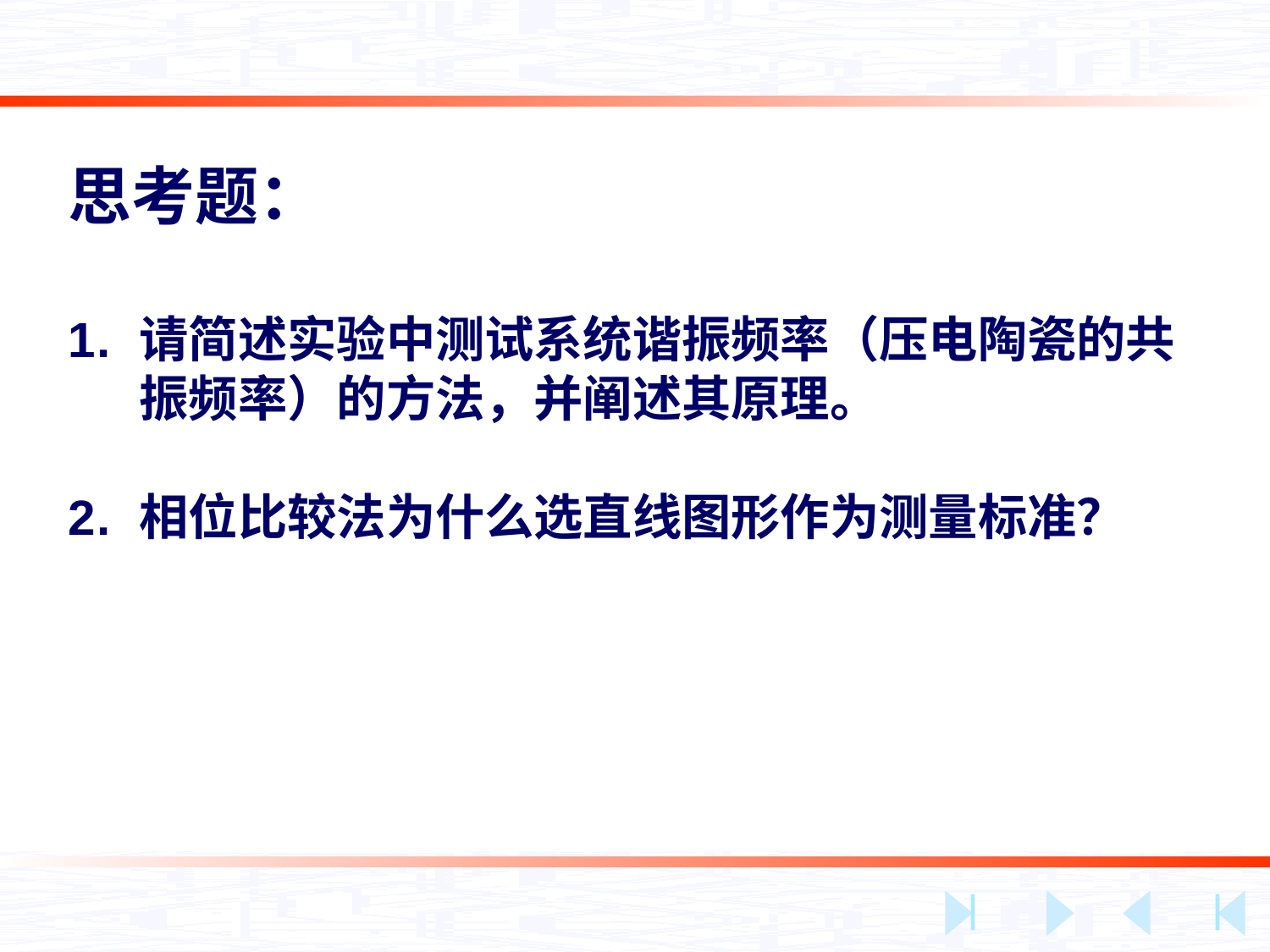

思考题：

请简述实验中测试系统谐振频率（压电陶瓷的共振频率）的方法，并阐述其原理。

相位比较法为什么选直线图形作为测量标准？